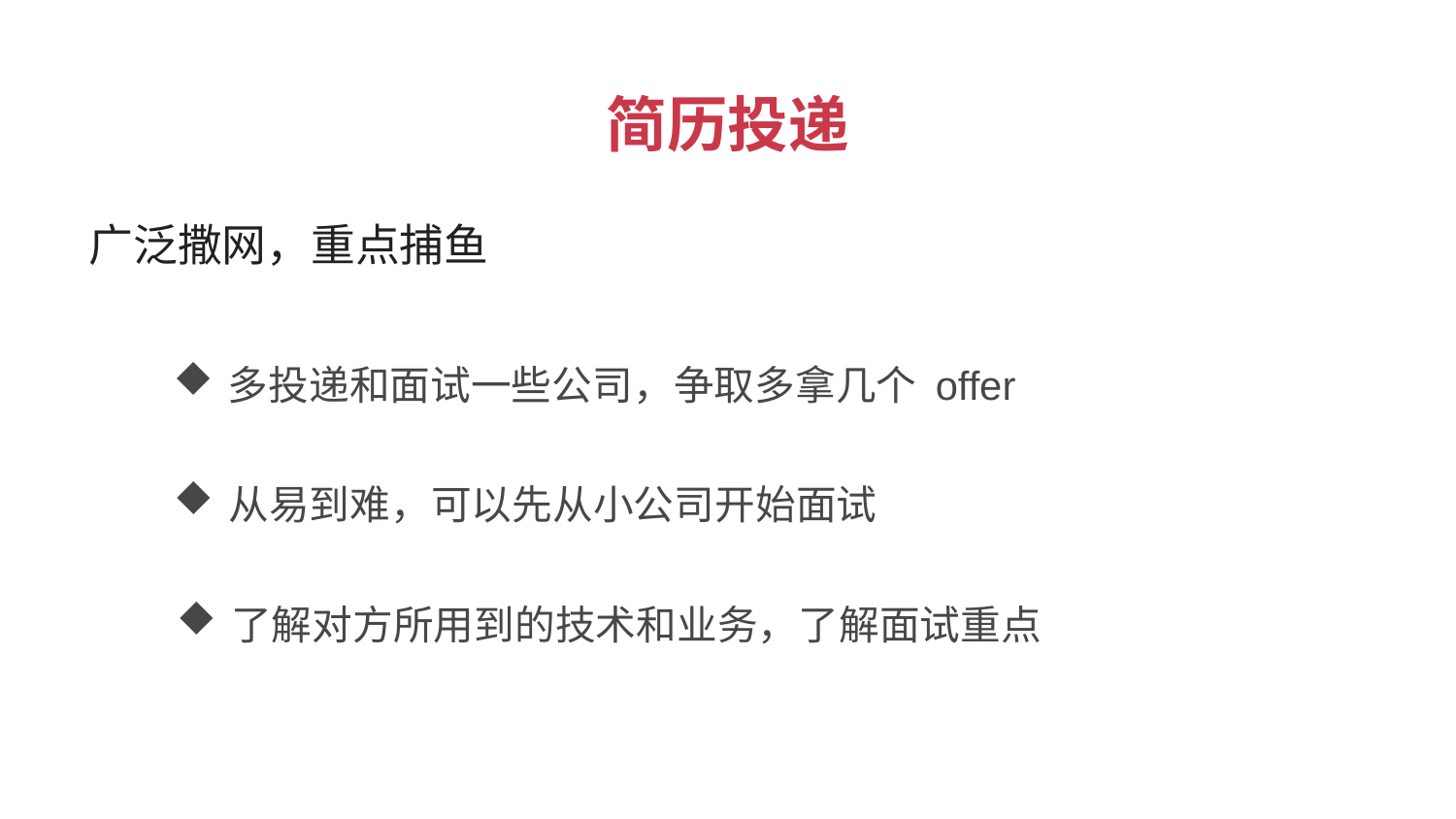

简历投递
广泛撒网，重点捕鱼
多投递和面试一些公司，争取多拿几个 offer
从易到难，可以先从小公司开始面试
了解对方所用到的技术和业务，了解面试重点